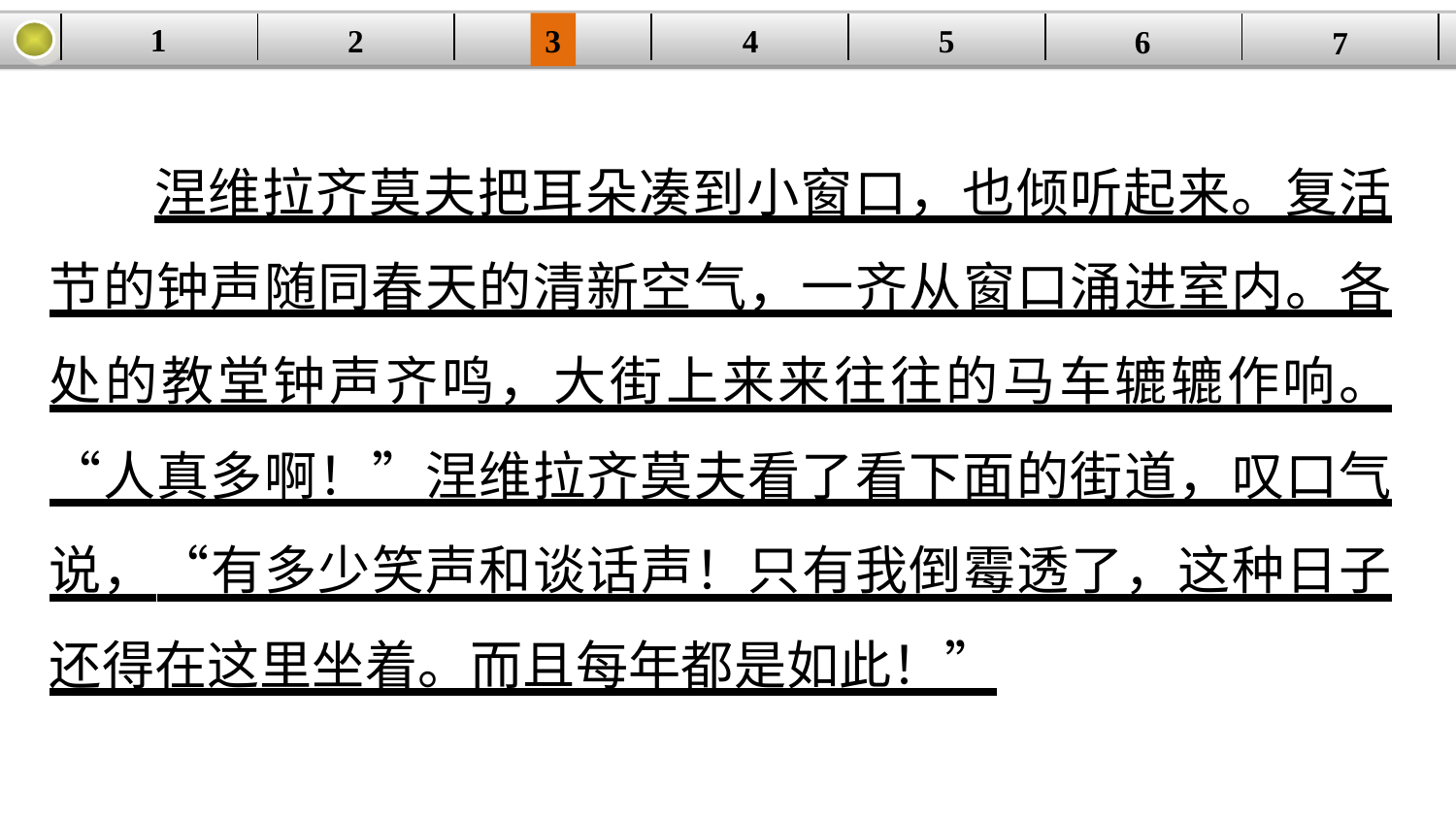

1
5
3
2
|  |  |  |  |  |  |  |
| --- | --- | --- | --- | --- | --- | --- |
4
6
7

涅维拉齐莫夫把耳朵凑到小窗口，也倾听起来。复活节的钟声随同春天的清新空气，一齐从窗口涌进室内。各处的教堂钟声齐鸣，大街上来来往往的马车辘辘作响。“人真多啊！”涅维拉齐莫夫看了看下面的街道，叹口气说，“有多少笑声和谈话声！只有我倒霉透了，这种日子还得在这里坐着。而且每年都是如此！”